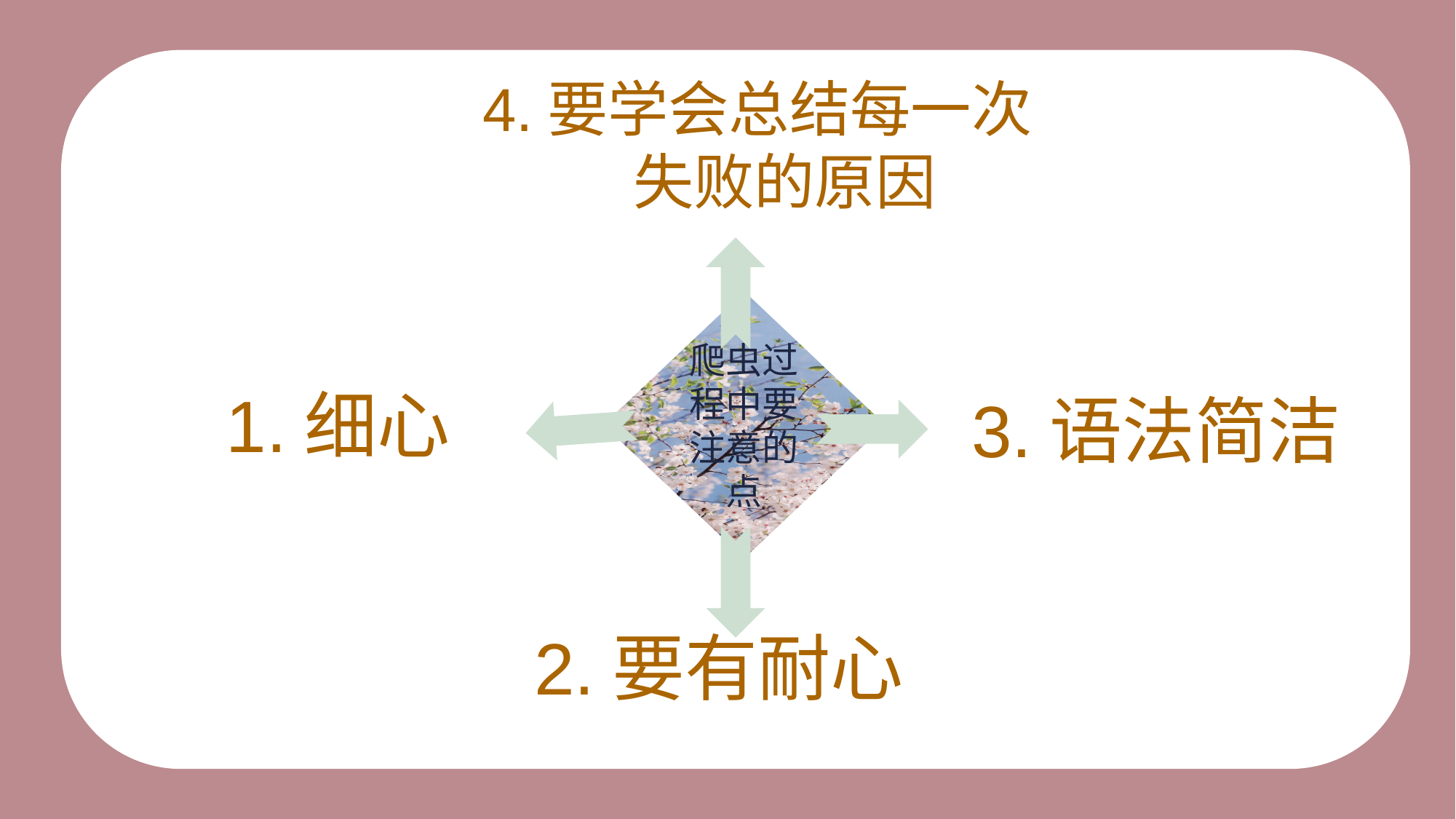

4.要学会总结每一次     失败的原因

爬虫过程中要注意的点
1.细心
3.语法简洁

2.要有耐心